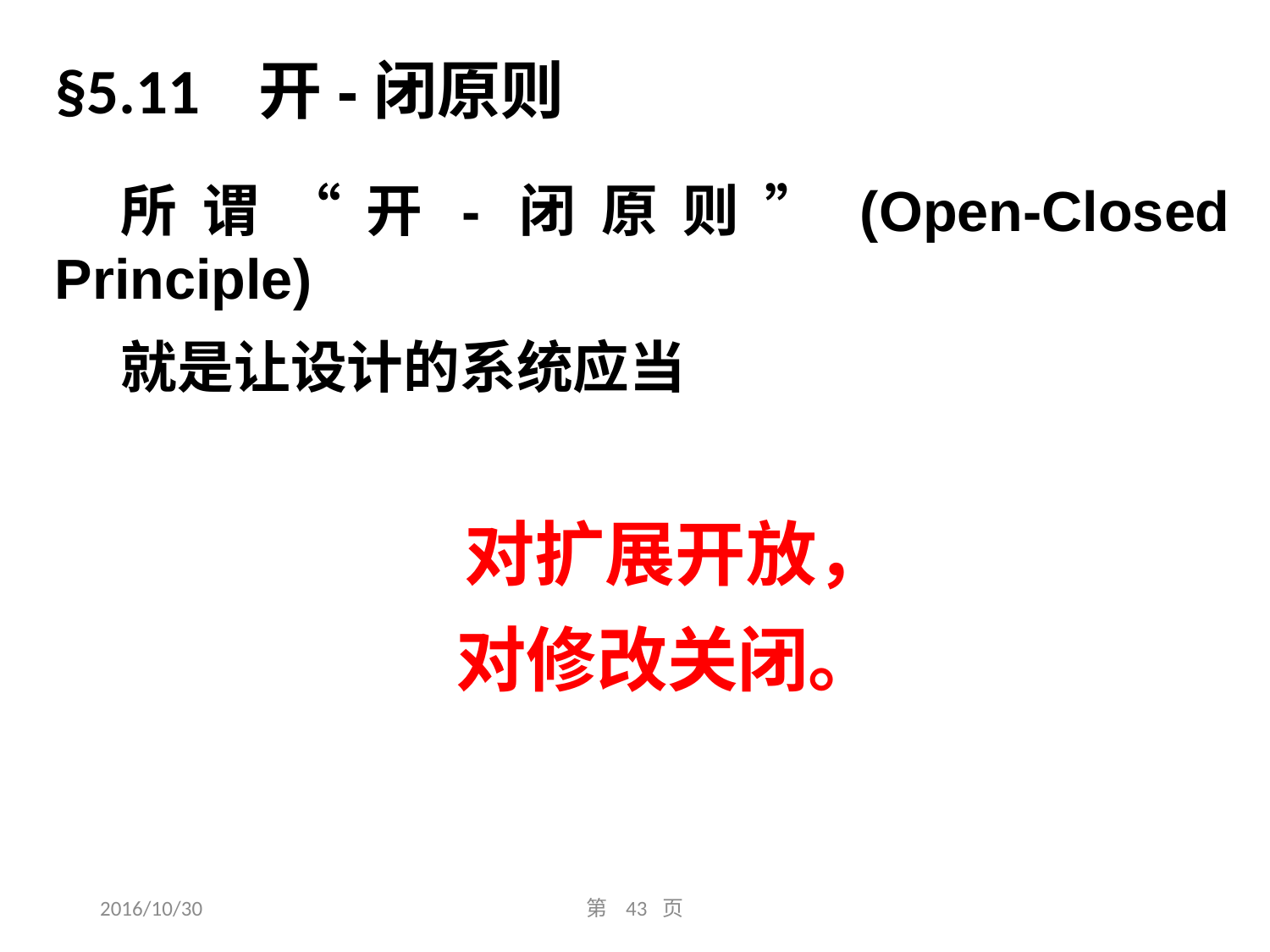

§5.11   开-闭原则
所谓“开-闭原则”(Open-Closed Principle)
就是让设计的系统应当

对扩展开放，
对修改关闭。
2016/10/30
第  43  页